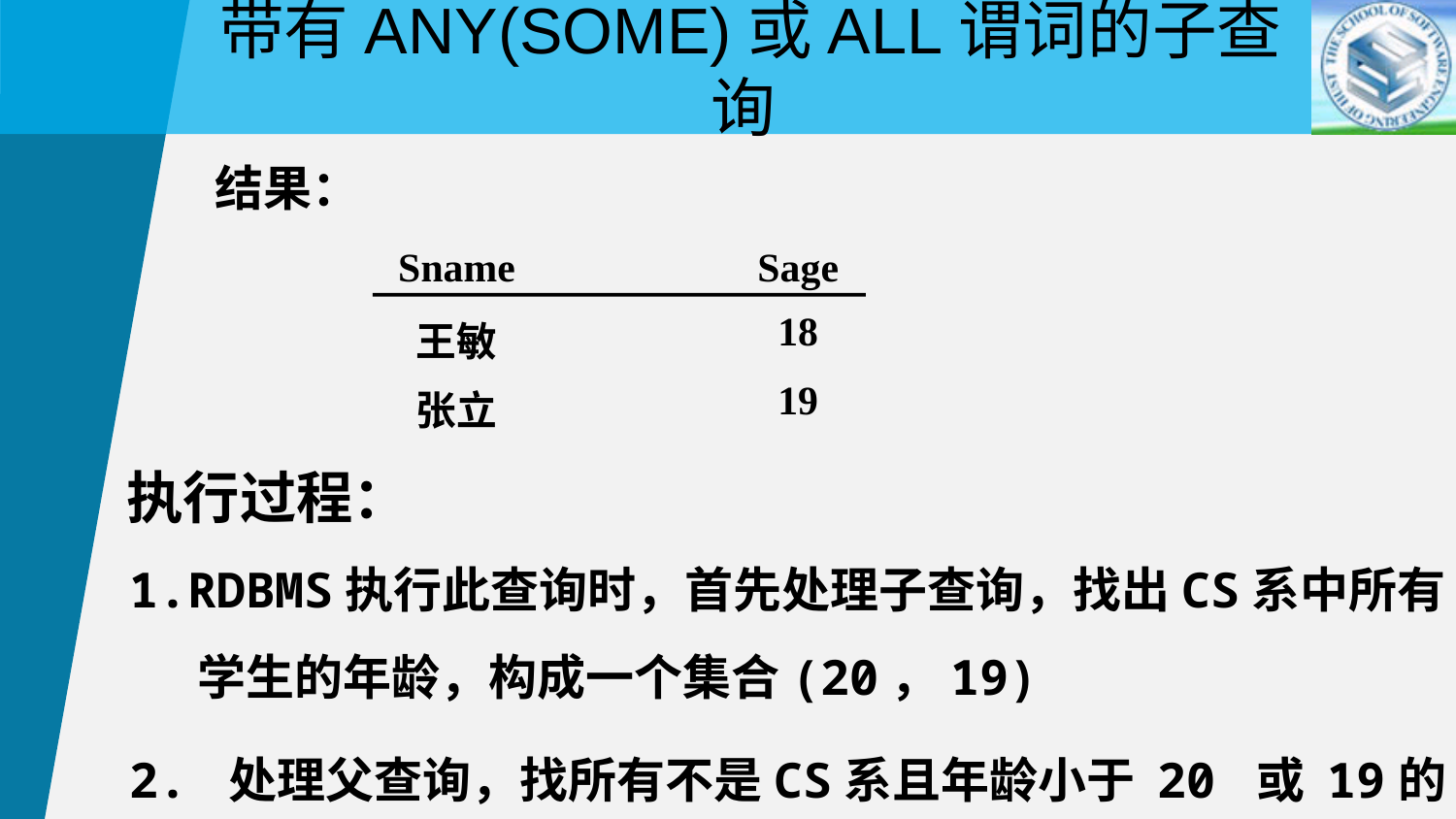

带有ANY(SOME)或ALL谓词的子查询
结果：

| Sname | Sage |
| --- | --- |
| 王敏 | 18 |
| 张立 | 19 |

 执行过程：
 1.RDBMS执行此查询时，首先处理子查询，找出CS系中所有学生的年龄，构成一个集合(20，19)
 2. 处理父查询，找所有不是CS系且年龄小于 20 或 19的学生